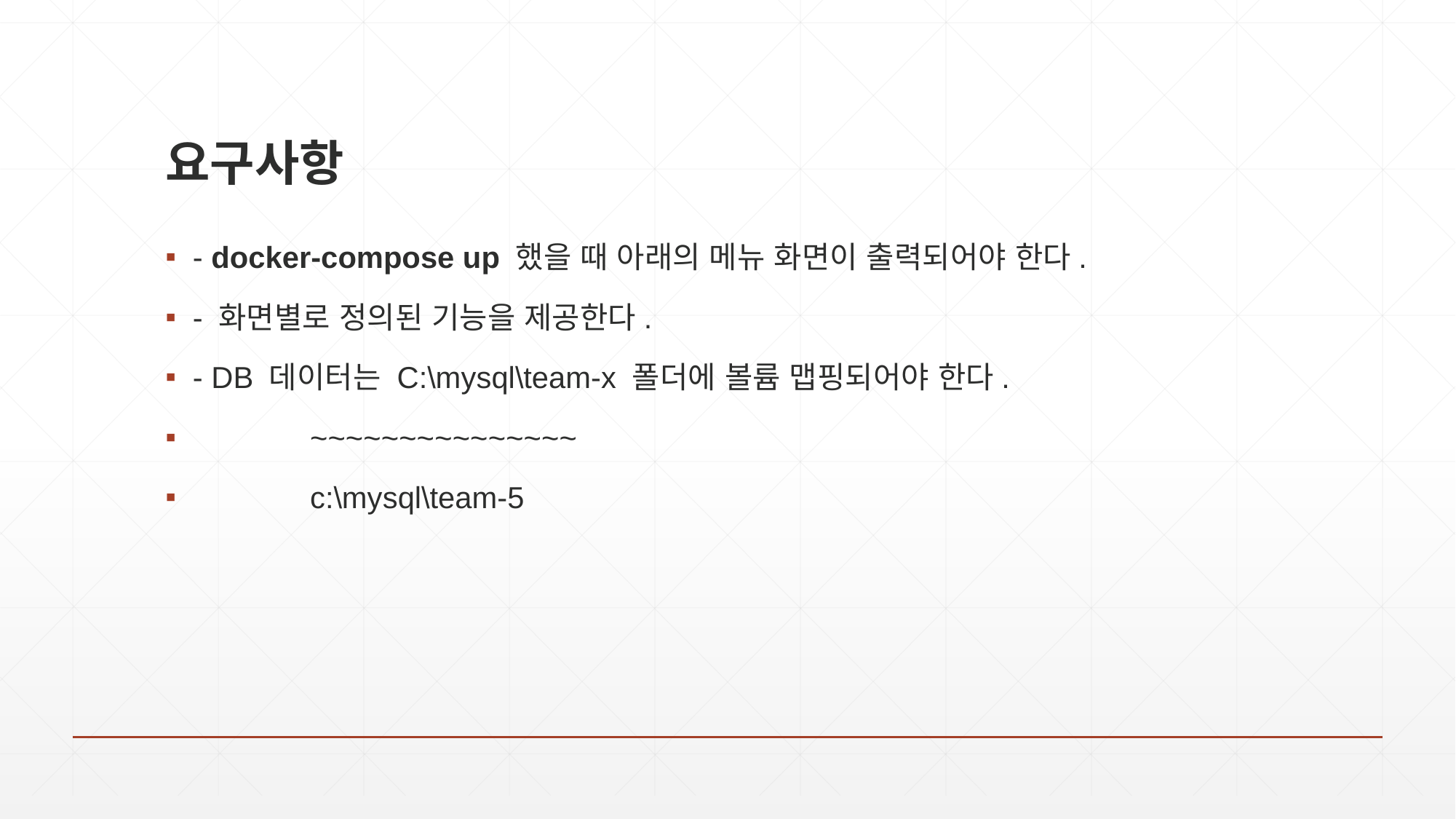

# 요구사항
- docker-compose up 했을 때 아래의 메뉴 화면이 출력되어야 한다.
- 화면별로 정의된 기능을 제공한다.
- DB 데이터는 C:\mysql\team-x 폴더에 볼륨 맵핑되어야 한다.
              ~~~~~~~~~~~~~~~
              c:\mysql\team-5